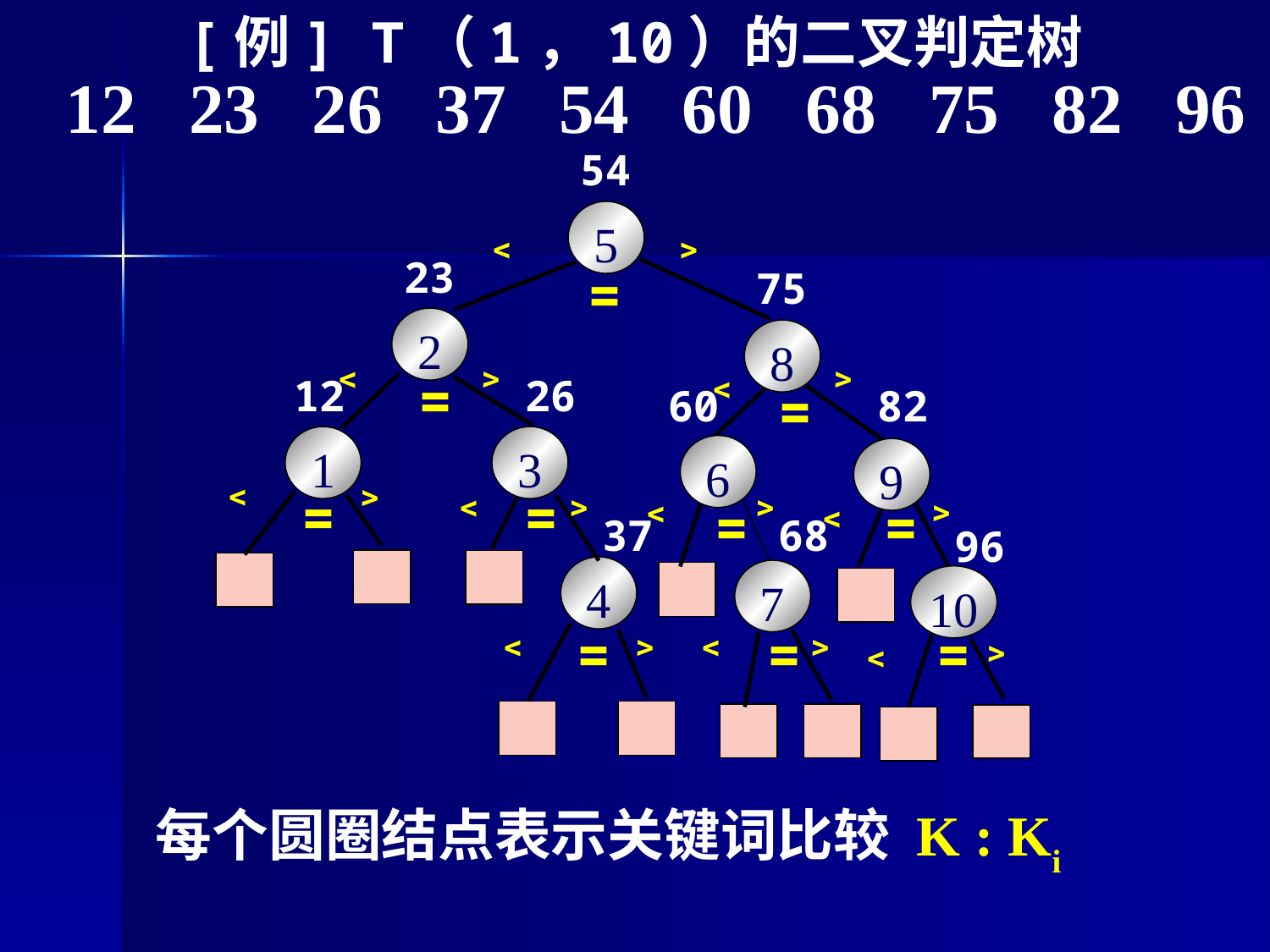

[例] T（1，10）的二叉判定树
12   23   26   37   54   60   68   75   82   96
54
5

﹤
﹥
23
75

2

8

﹤
﹥
﹥
﹤
12
26
60
82

1

3

6

9

﹤
﹥
﹤
﹥
﹥
﹥
﹤
﹤

37
68

96

4

7

10

﹤
﹥
﹤
﹥
﹥
﹤

=
=
=
=
=
=
=
=
=
=
每个圆圈结点表示关键词比较 K : Ki